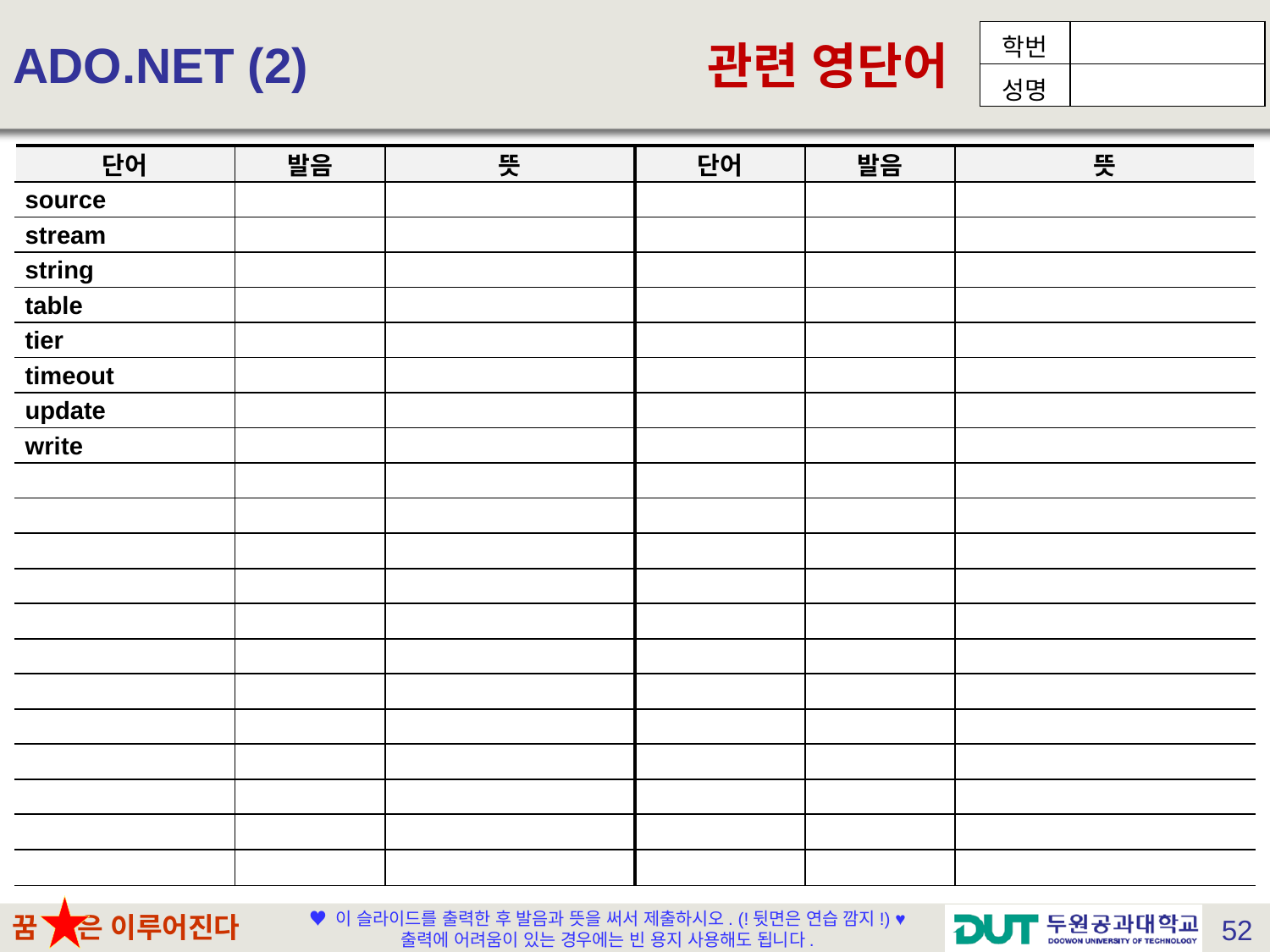

# ADO.NET (2)
| 단어 | 발음 | 뜻 | 단어 | 발음 | 뜻 |
| --- | --- | --- | --- | --- | --- |
| source |  |  |  |  |  |
| stream |  |  |  |  |  |
| string |  |  |  |  |  |
| table |  |  |  |  |  |
| tier |  |  |  |  |  |
| timeout |  |  |  |  |  |
| update |  |  |  |  |  |
| write |  |  |  |  |  |
|  |  |  |  |  |  |
|  |  |  |  |  |  |
|  |  |  |  |  |  |
|  |  |  |  |  |  |
|  |  |  |  |  |  |
|  |  |  |  |  |  |
|  |  |  |  |  |  |
|  |  |  |  |  |  |
|  |  |  |  |  |  |
|  |  |  |  |  |  |
|  |  |  |  |  |  |
|  |  |  |  |  |  |